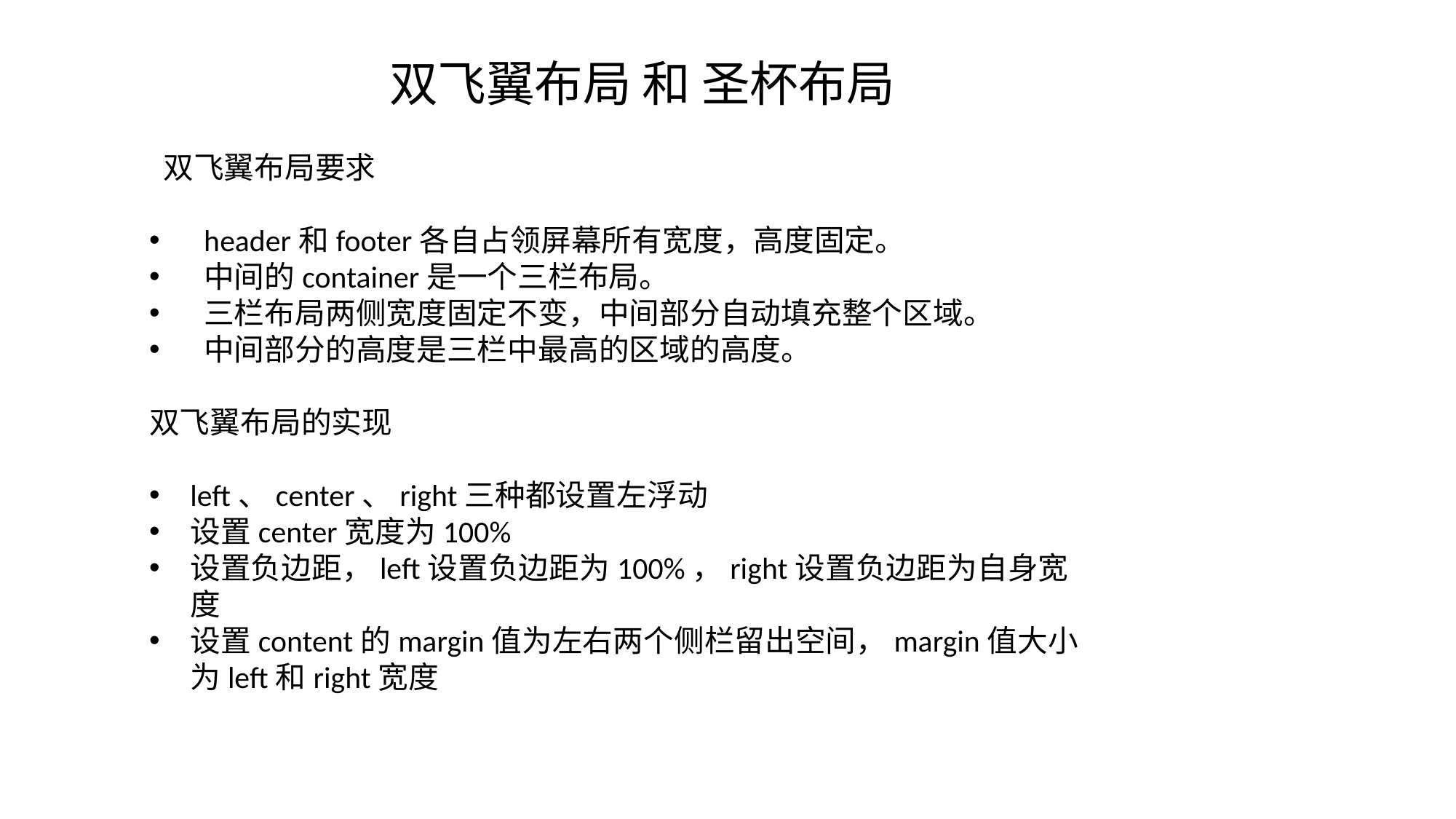

# 流双飞翼布局 和 圣杯布局
 双飞翼布局要求

header和footer各自占领屏幕所有宽度，高度固定。
中间的container是一个三栏布局。
三栏布局两侧宽度固定不变，中间部分自动填充整个区域。
中间部分的高度是三栏中最高的区域的高度。

双飞翼布局的实现

left、center、right三种都设置左浮动
设置center宽度为100%
设置负边距，left设置负边距为100%，right设置负边距为自身宽度
设置content的margin值为左右两个侧栏留出空间，margin值大小为left和right宽度